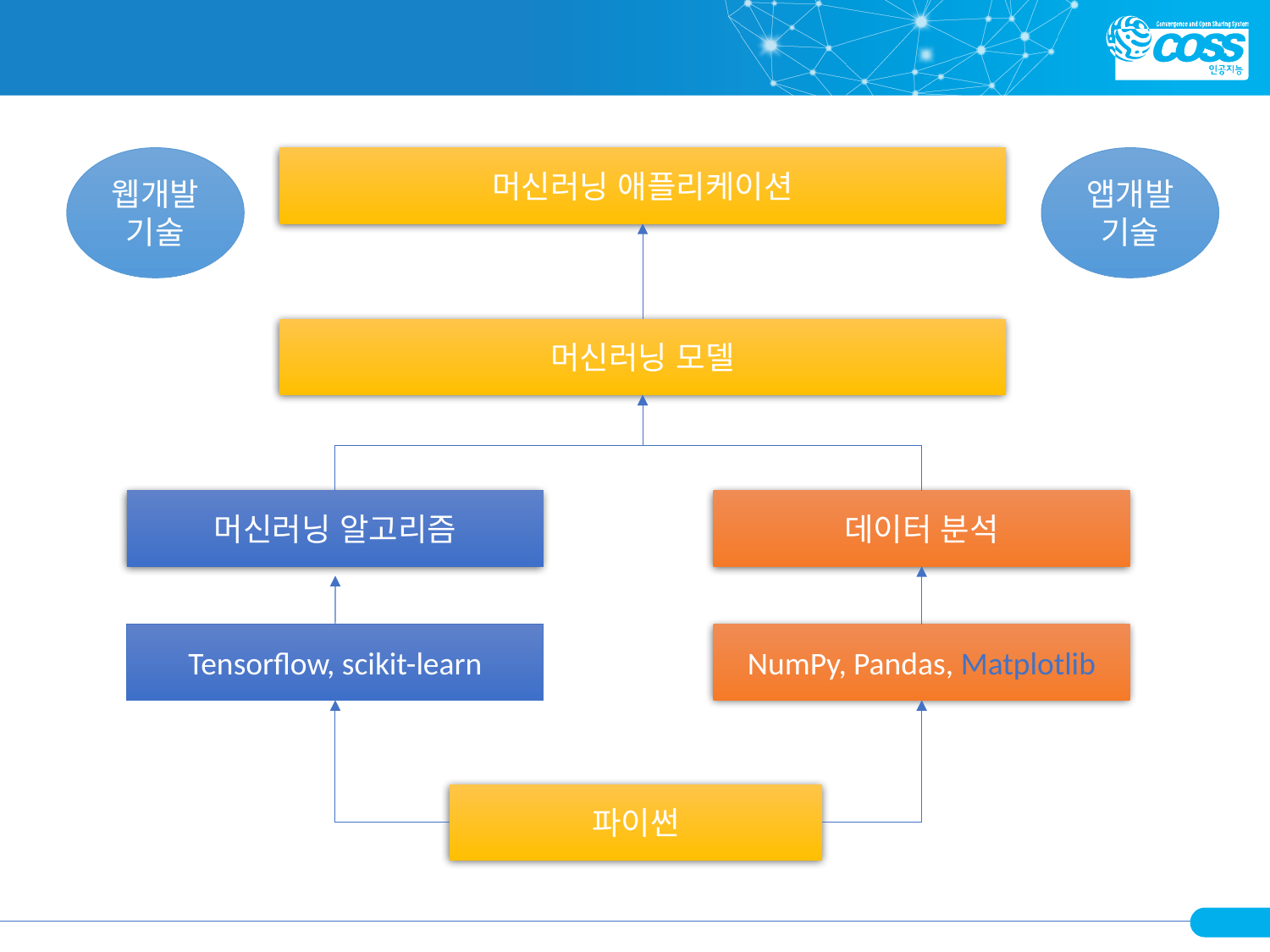

웹개발
기술
머신러닝 애플리케이션
앱개발
기술
머신러닝 모델
데이터 분석
머신러닝 알고리즘
Tensorflow, scikit-learn
NumPy, Pandas, Matplotlib
파이썬